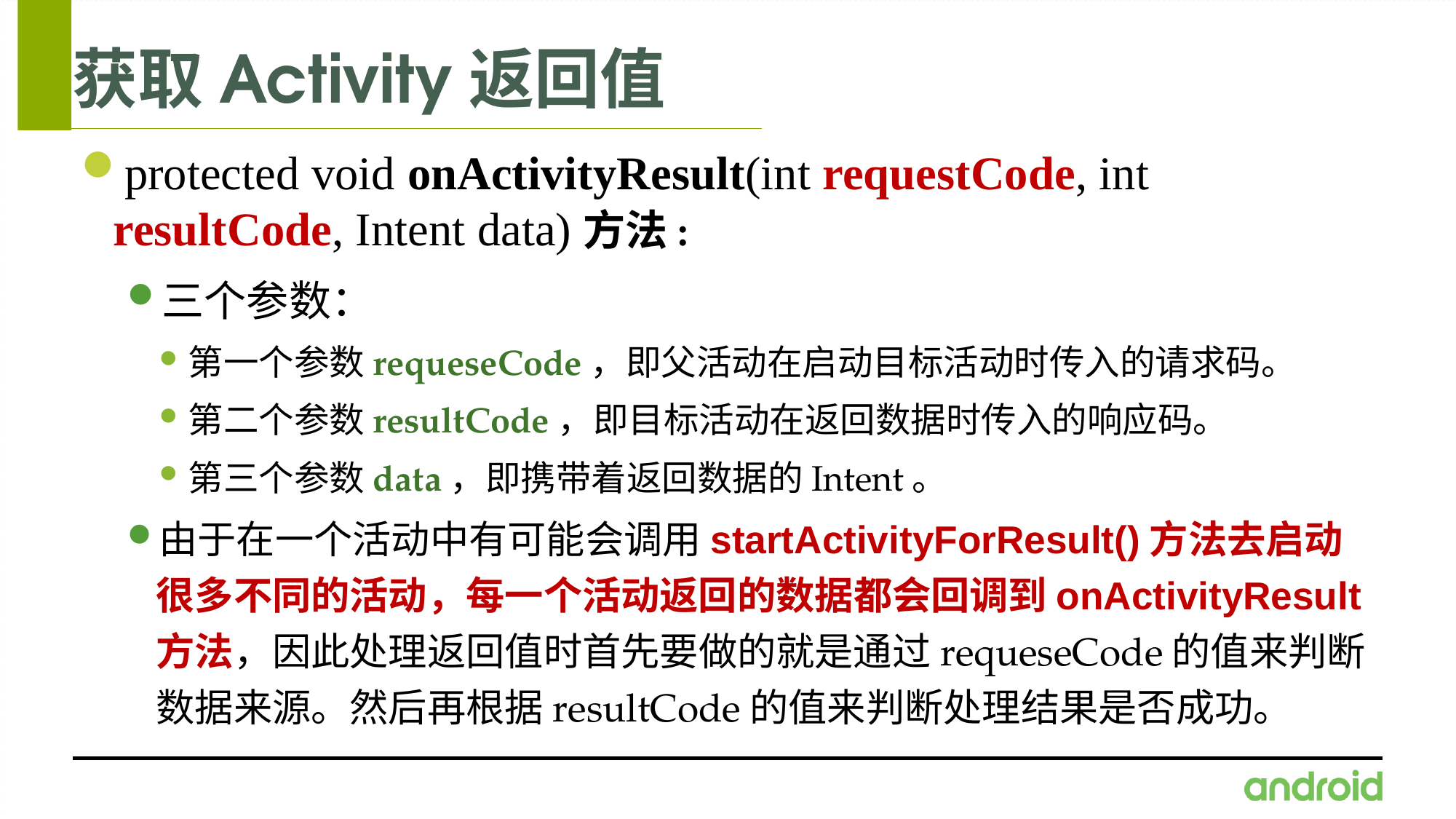

# 获取Activity返回值
protected void onActivityResult(int requestCode, int resultCode, Intent data)方法:
三个参数：
第一个参数requeseCode，即父活动在启动目标活动时传入的请求码。
第二个参数resultCode，即目标活动在返回数据时传入的响应码。
第三个参数data，即携带着返回数据的Intent。
由于在一个活动中有可能会调用startActivityForResult()方法去启动很多不同的活动，每一个活动返回的数据都会回调到onActivityResult方法，因此处理返回值时首先要做的就是通过requeseCode的值来判断数据来源。然后再根据resultCode的值来判断处理结果是否成功。